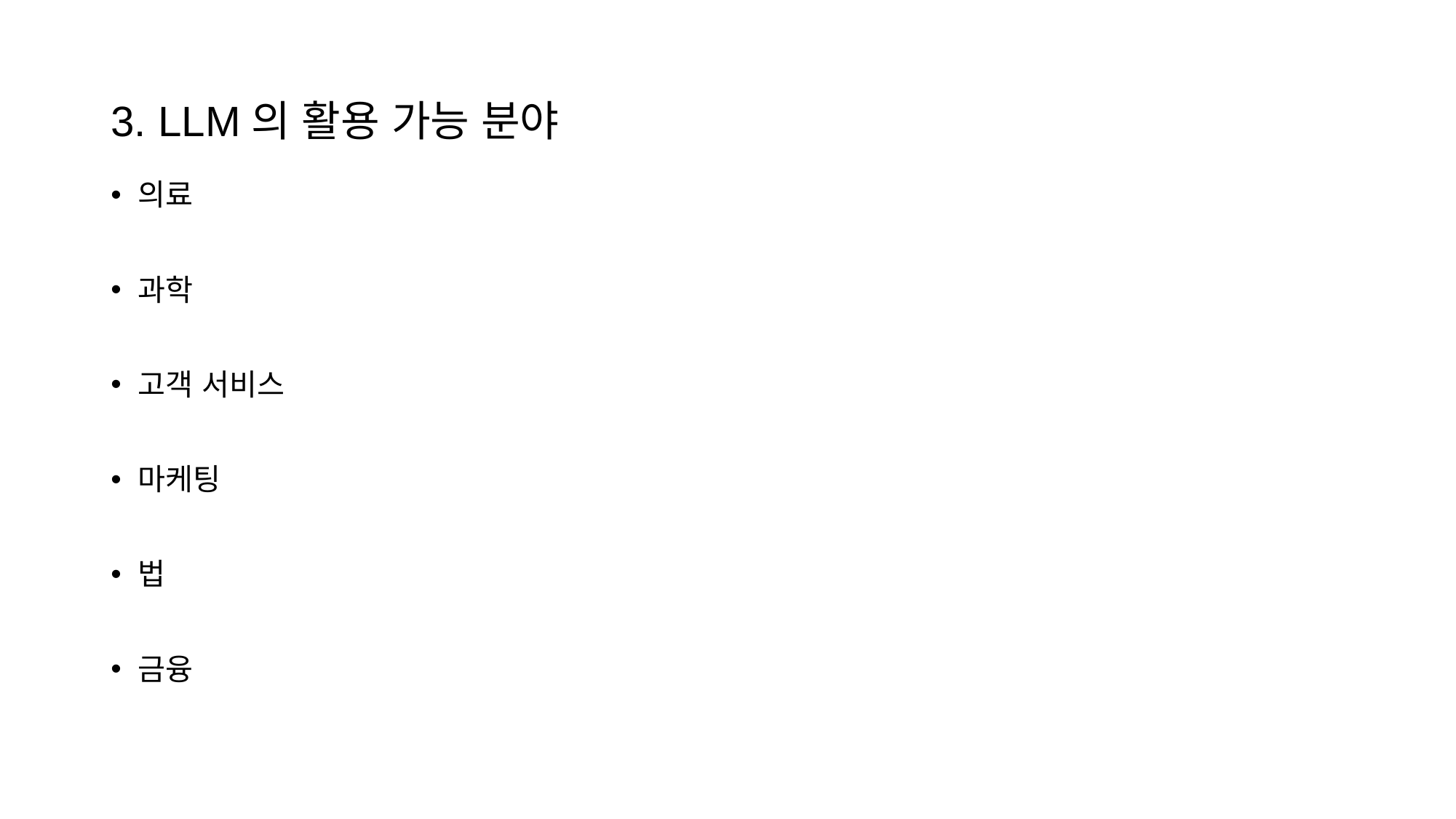

# 3. LLM의 활용 가능 분야
의료

과학

고객 서비스

마케팅

법

금융